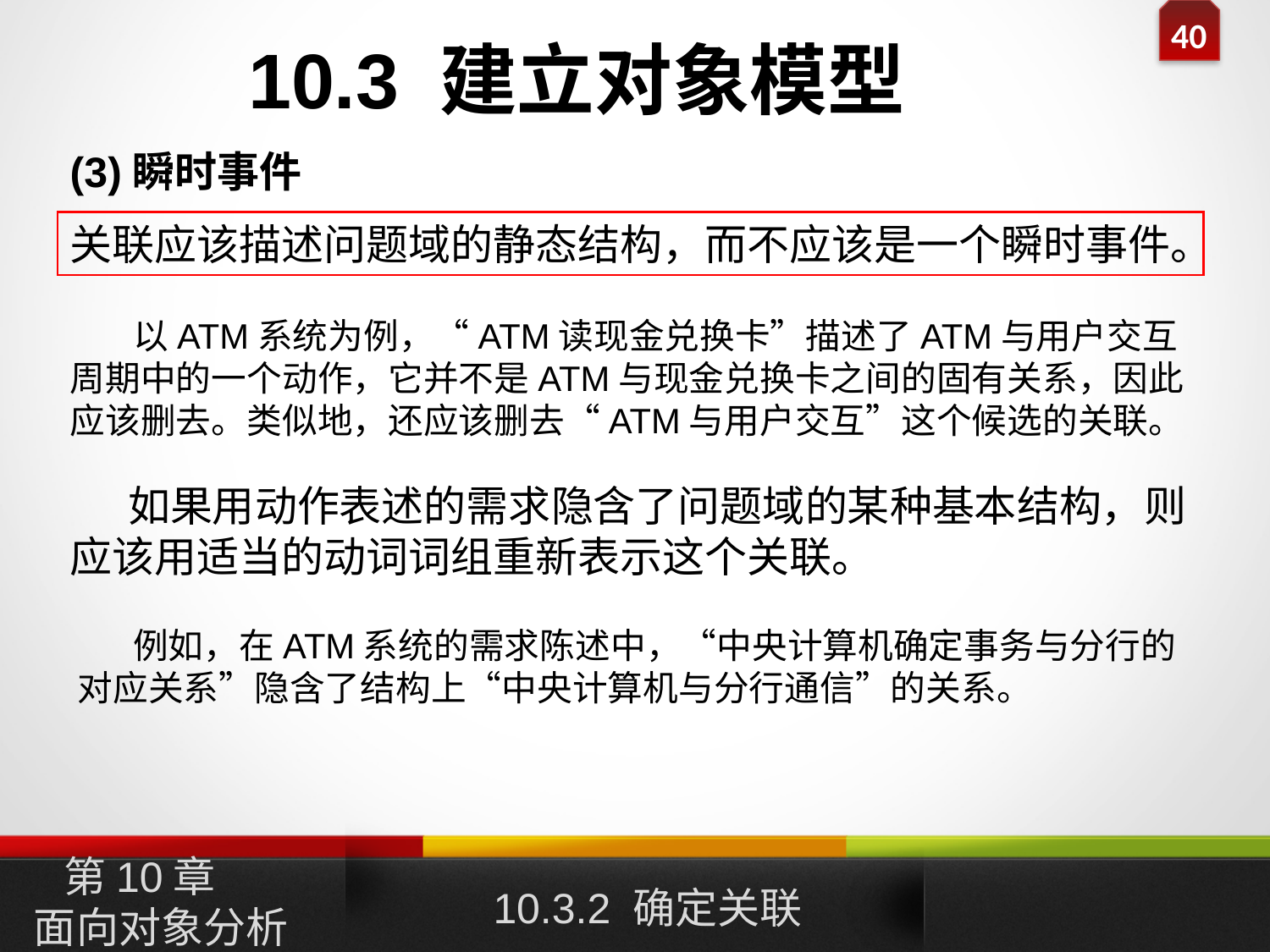

10.3 建立对象模型
(3)瞬时事件
关联应该描述问题域的静态结构，而不应该是一个瞬时事件。
       以ATM系统为例，“ATM读现金兑换卡”描述了ATM与用户交互周期中的一个动作，它并不是ATM与现金兑换卡之间的固有关系，因此应该删去。类似地，还应该删去“ATM与用户交互”这个候选的关联。
     如果用动作表述的需求隐含了问题域的某种基本结构，则应该用适当的动词词组重新表示这个关联。
      例如，在ATM系统的需求陈述中，“中央计算机确定事务与分行的对应关系”隐含了结构上“中央计算机与分行通信”的关系。
10.3.2 确定关联